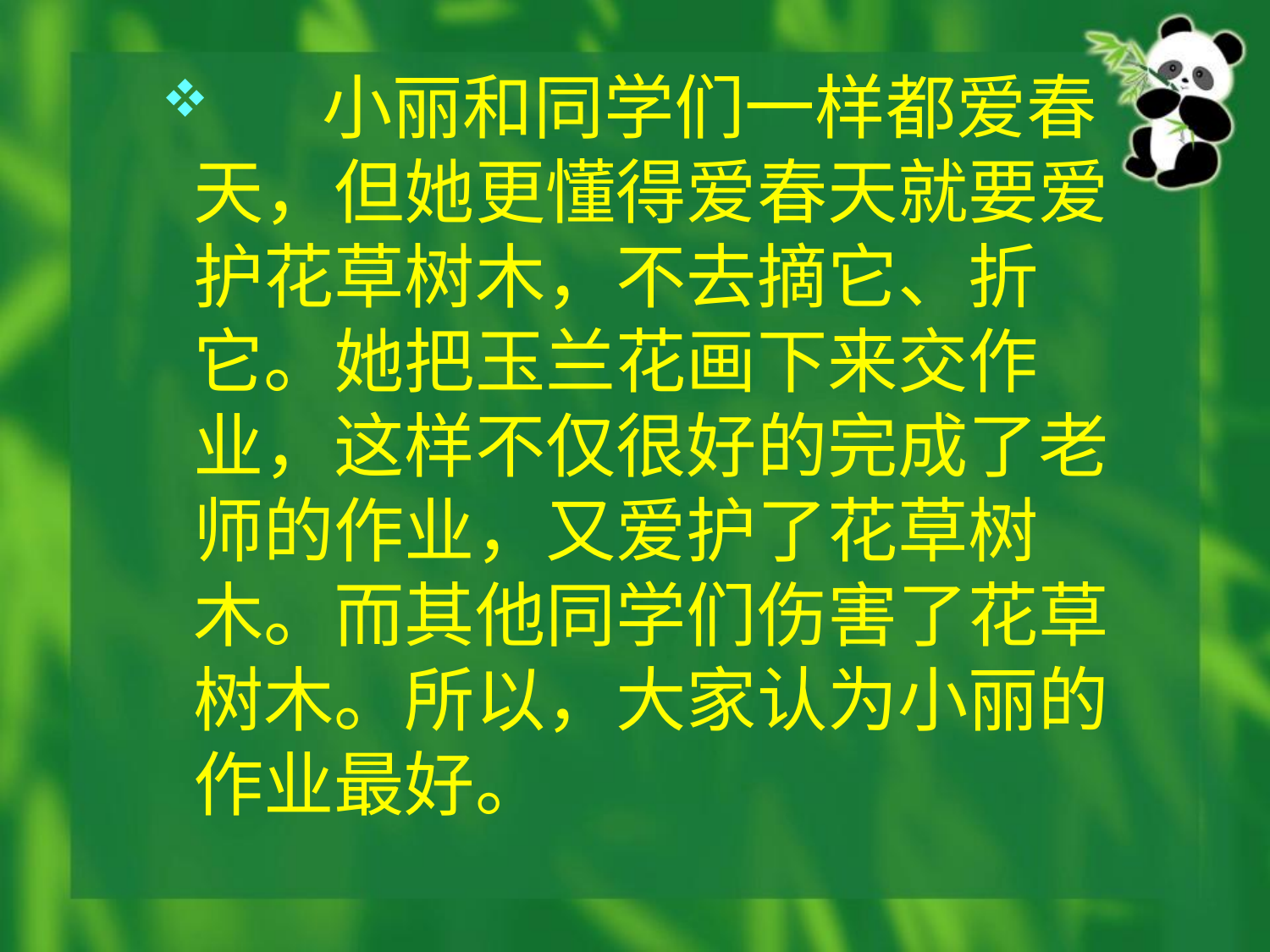

小丽和同学们一样都爱春天，但她更懂得爱春天就要爱护花草树木，不去摘它、折它。她把玉兰花画下来交作业，这样不仅很好的完成了老师的作业，又爱护了花草树木。而其他同学们伤害了花草树木。所以，大家认为小丽的作业最好。